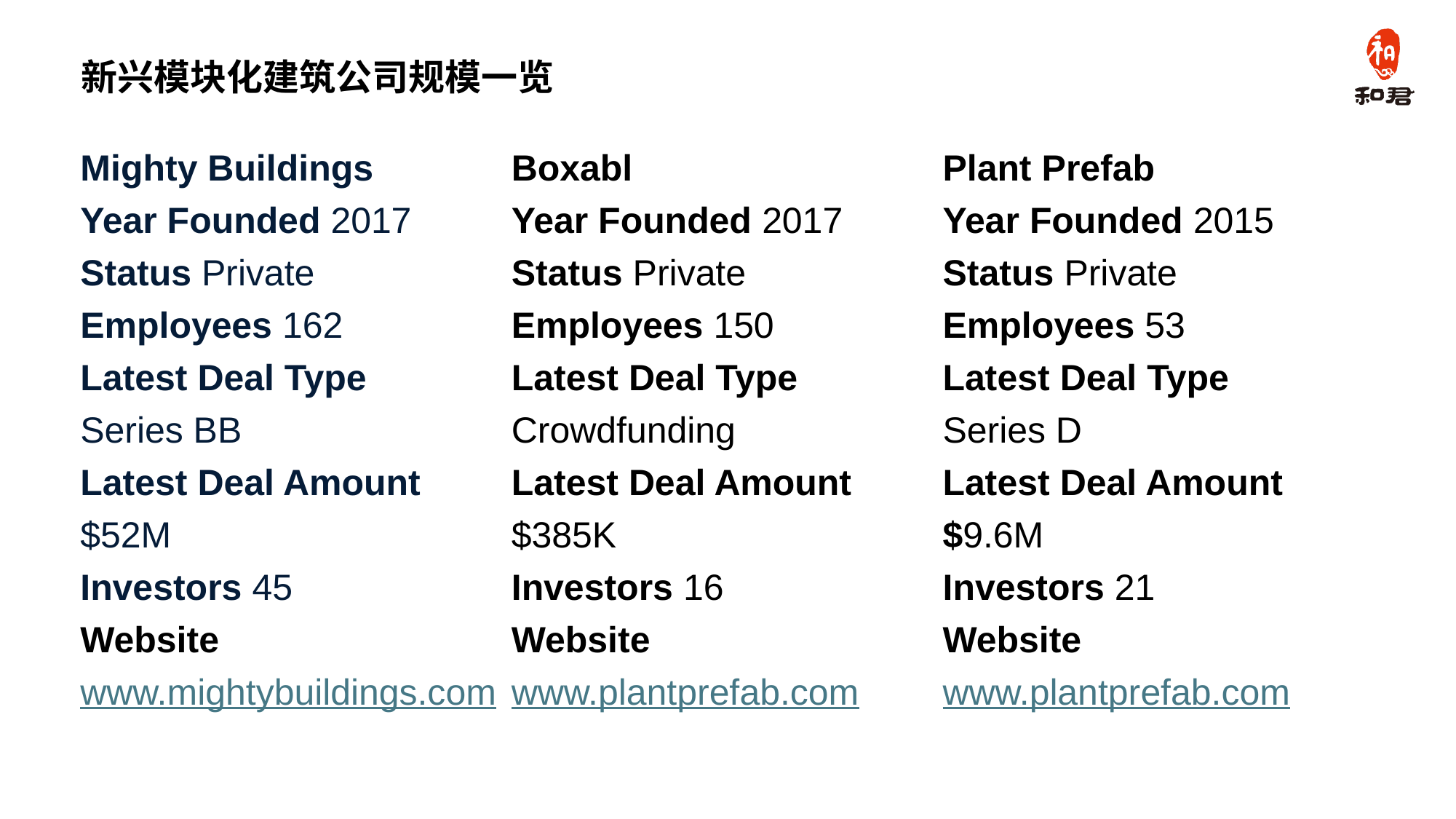

# 新兴模块化建筑公司规模一览
Mighty Buildings
Year Founded 2017
Status Private
Employees 162
Latest Deal Type
Series BB
Latest Deal Amount
$52M
Investors 45
Website www.mightybuildings.com

Boxabl
Year Founded 2017
Status Private
Employees 150
Latest Deal Type
Crowdfunding
Latest Deal Amount $385K
Investors 16
Website
www.plantprefab.com

Plant Prefab
Year Founded 2015
Status Private
Employees 53
Latest Deal Type
Series D
Latest Deal Amount $9.6M
Investors 21
Website
www.plantprefab.com